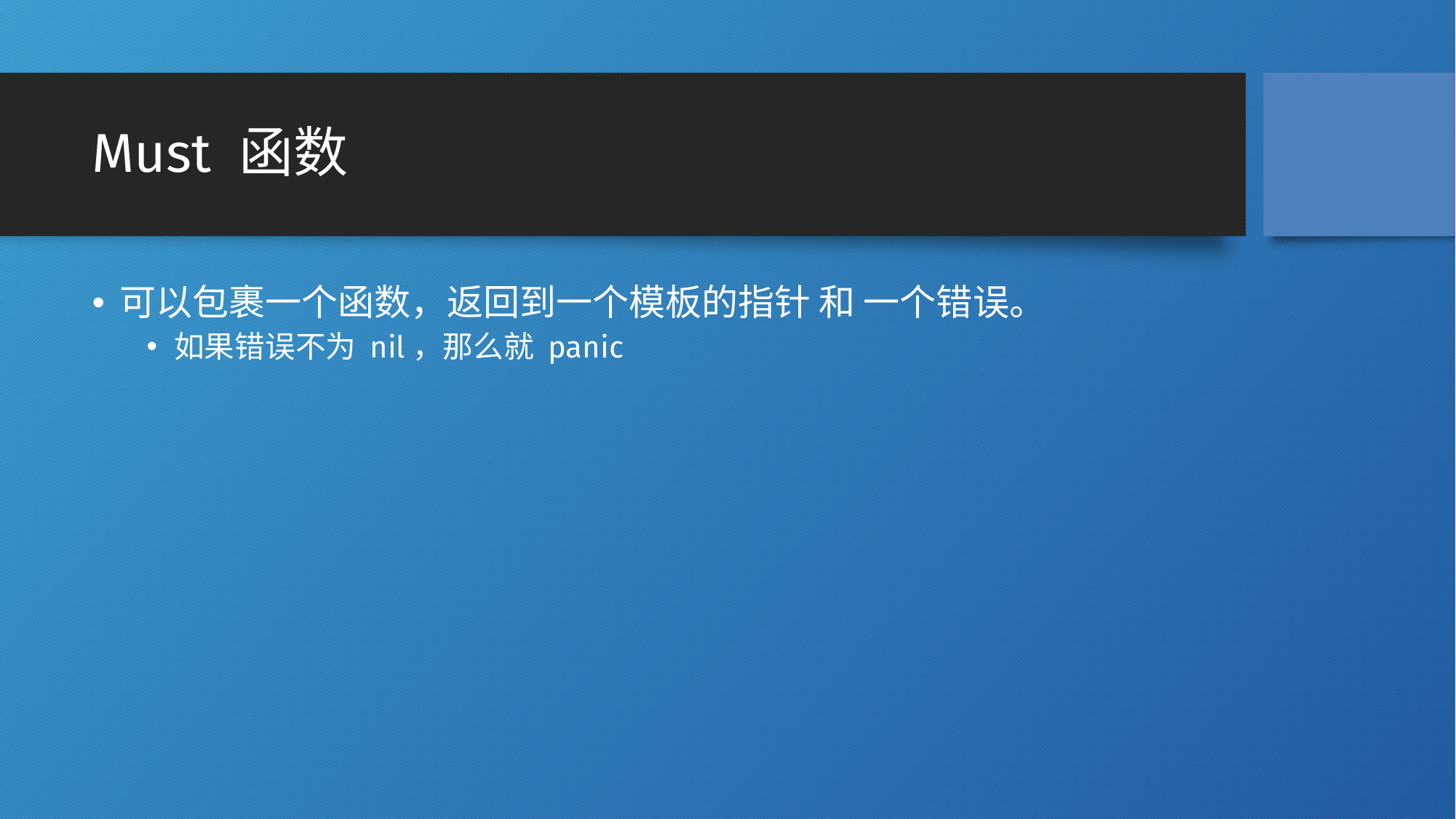

# Must 函数
可以包裹一个函数，返回到一个模板的指针 和 一个错误。
如果错误不为 nil，那么就 panic